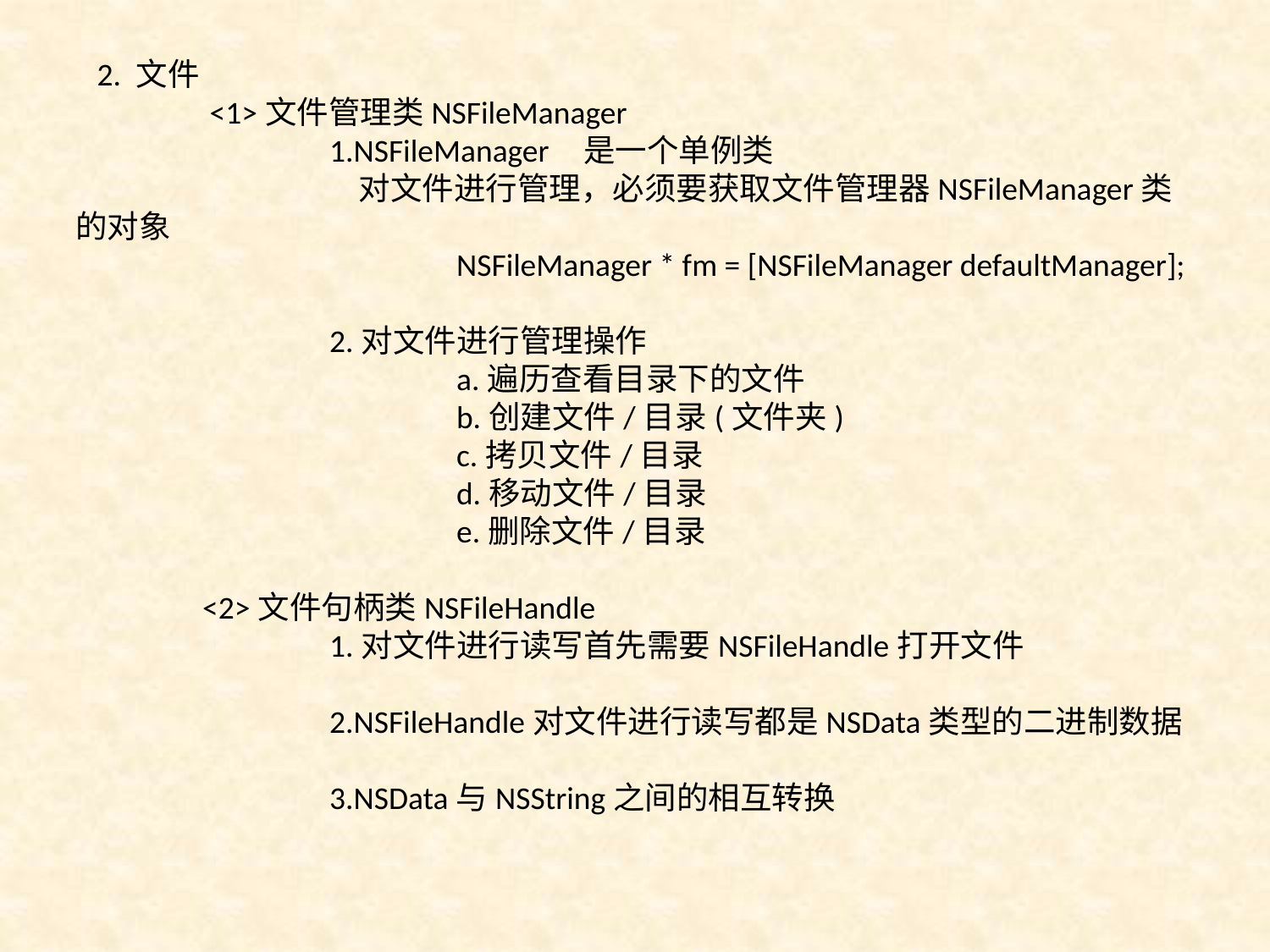

2. 文件
	 <1>文件管理类NSFileManager
		1.NSFileManager	是一个单例类
		   对文件进行管理，必须要获取文件管理器NSFileManager类的对象
			NSFileManager * fm = [NSFileManager defaultManager];

		2.对文件进行管理操作
			a.遍历查看目录下的文件
			b.创建文件/目录(文件夹)
			c.拷贝文件/目录
			d.移动文件/目录
			e.删除文件/目录

	<2>文件句柄类NSFileHandle
		1.对文件进行读写首先需要NSFileHandle打开文件

		2.NSFileHandle对文件进行读写都是NSData类型的二进制数据

		3.NSData与NSString之间的相互转换